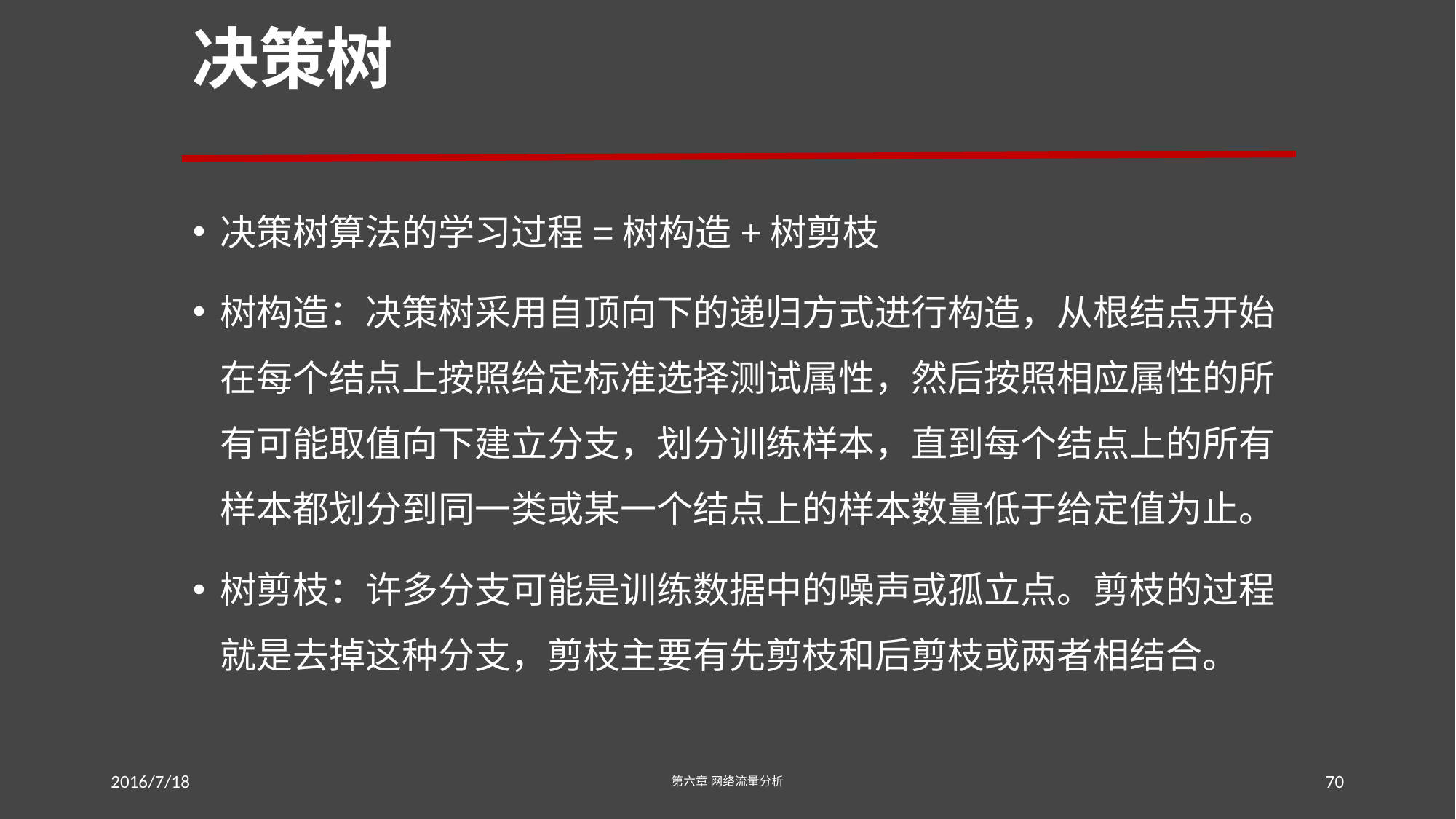

# 决策树
决策树算法的学习过程=树构造+树剪枝
树构造：决策树采用自顶向下的递归方式进行构造，从根结点开始在每个结点上按照给定标准选择测试属性，然后按照相应属性的所有可能取值向下建立分支，划分训练样本，直到每个结点上的所有样本都划分到同一类或某一个结点上的样本数量低于给定值为止。
树剪枝：许多分支可能是训练数据中的噪声或孤立点。剪枝的过程就是去掉这种分支，剪枝主要有先剪枝和后剪枝或两者相结合。
2016/7/18
第六章 网络流量分析
70